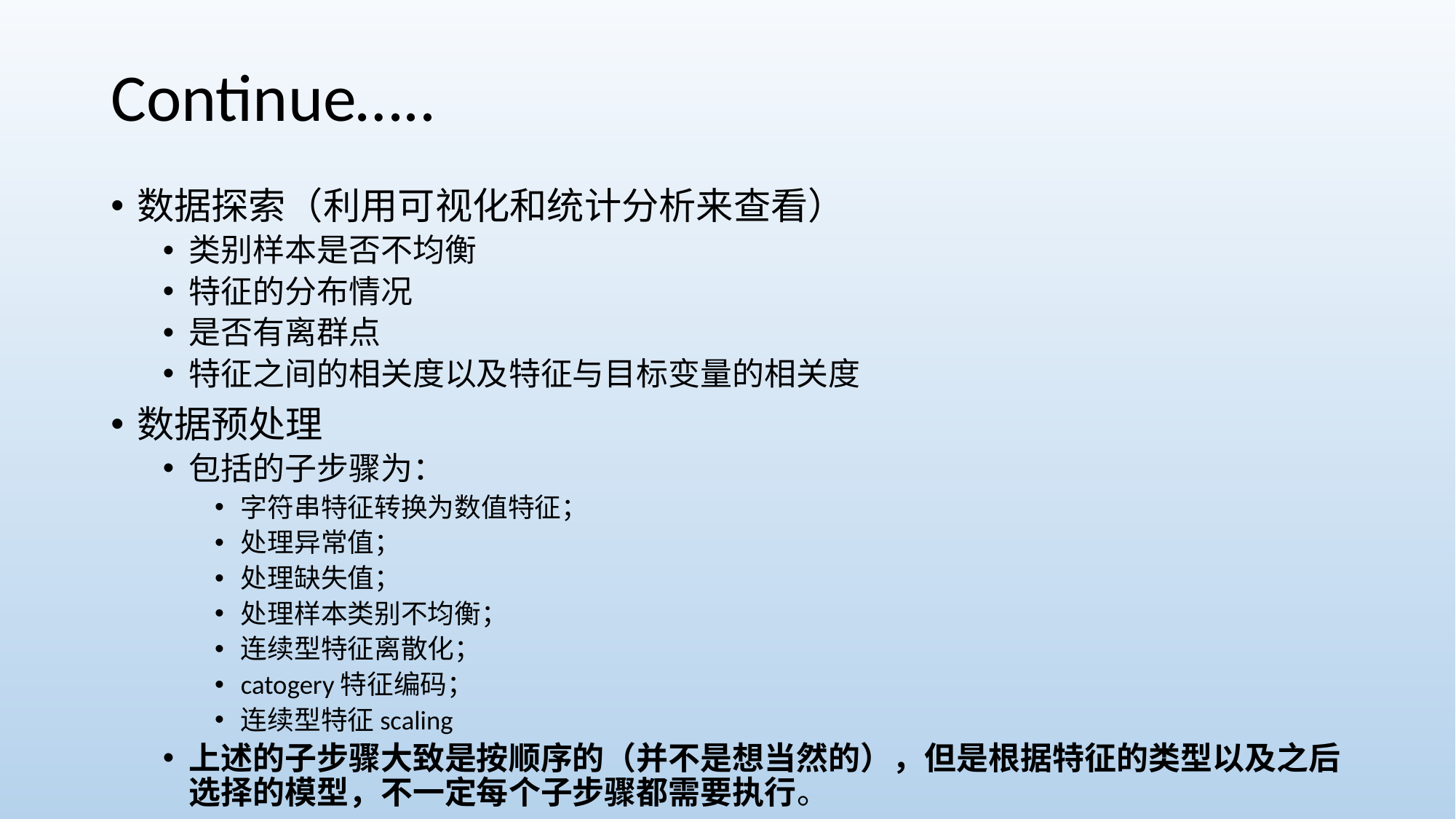

# Continue…..
数据探索（利用可视化和统计分析来查看）
类别样本是否不均衡
特征的分布情况
是否有离群点
特征之间的相关度以及特征与目标变量的相关度
数据预处理
包括的子步骤为：
字符串特征转换为数值特征；
处理异常值；
处理缺失值；
处理样本类别不均衡；
连续型特征离散化；
catogery特征编码；
连续型特征scaling
上述的子步骤大致是按顺序的（并不是想当然的），但是根据特征的类型以及之后选择的模型，不一定每个子步骤都需要执行。